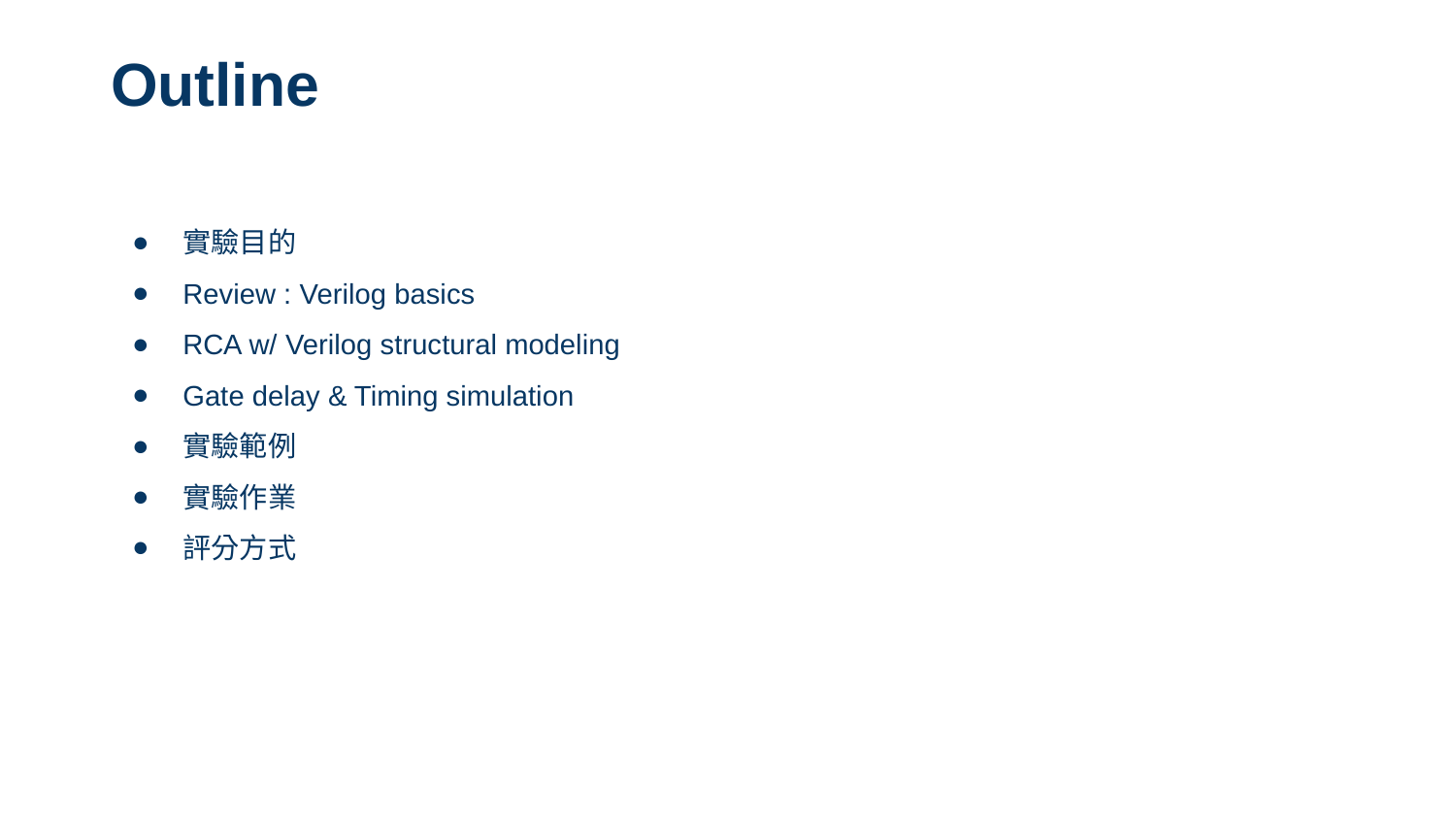

# Outline
實驗目的
Review : Verilog basics
RCA w/ Verilog structural modeling
Gate delay & Timing simulation
實驗範例
實驗作業
評分方式